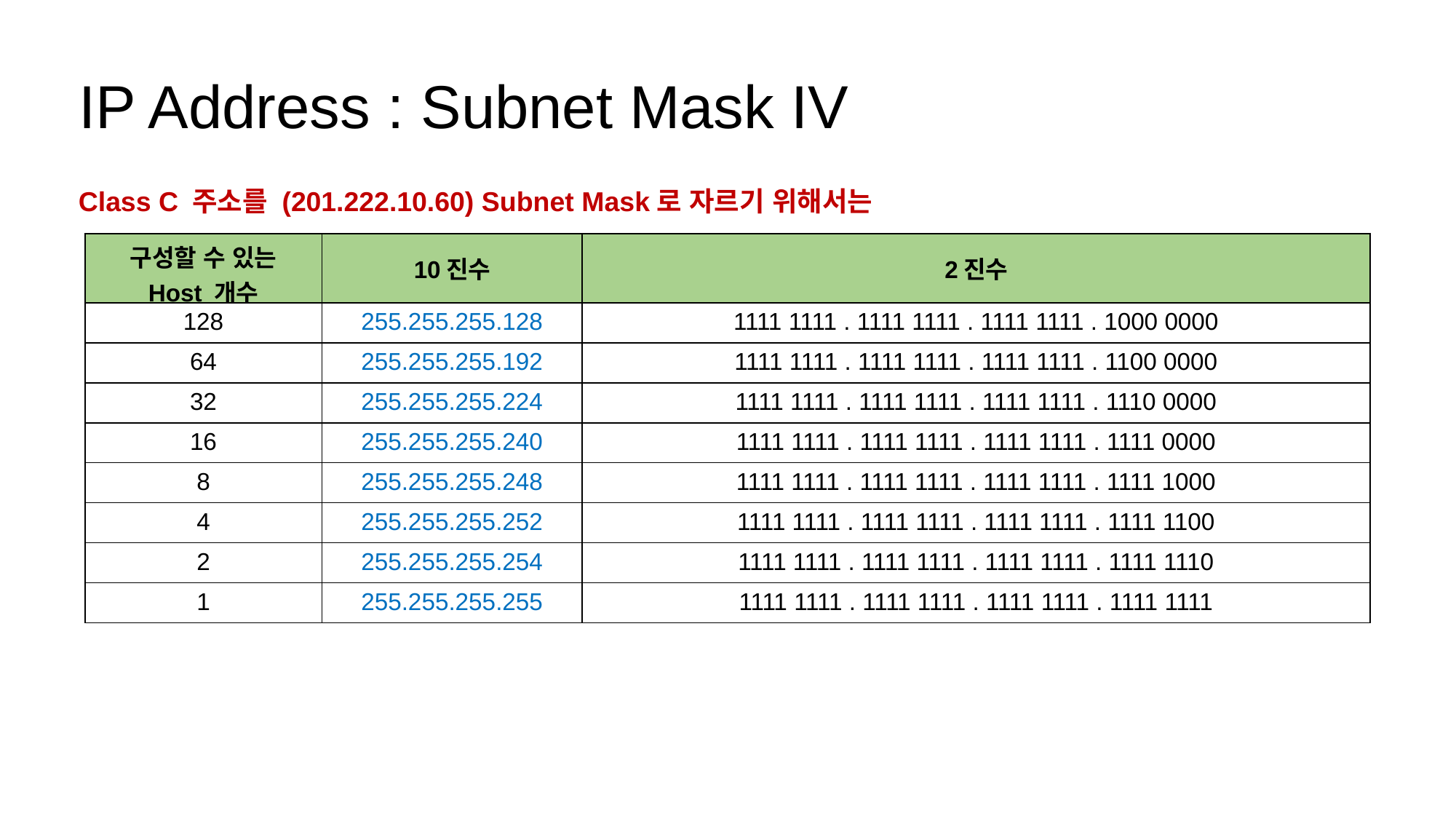

# IP Address : Subnet Mask IV
Class C 주소를 (201.222.10.60) Subnet Mask로 자르기 위해서는
| 구성할 수 있는 Host 개수 | 10진수 | 2진수 |
| --- | --- | --- |
| 128 | 255.255.255.128 | 1111 1111 . 1111 1111 . 1111 1111 . 1000 0000 |
| 64 | 255.255.255.192 | 1111 1111 . 1111 1111 . 1111 1111 . 1100 0000 |
| 32 | 255.255.255.224 | 1111 1111 . 1111 1111 . 1111 1111 . 1110 0000 |
| 16 | 255.255.255.240 | 1111 1111 . 1111 1111 . 1111 1111 . 1111 0000 |
| 8 | 255.255.255.248 | 1111 1111 . 1111 1111 . 1111 1111 . 1111 1000 |
| 4 | 255.255.255.252 | 1111 1111 . 1111 1111 . 1111 1111 . 1111 1100 |
| 2 | 255.255.255.254 | 1111 1111 . 1111 1111 . 1111 1111 . 1111 1110 |
| 1 | 255.255.255.255 | 1111 1111 . 1111 1111 . 1111 1111 . 1111 1111 |